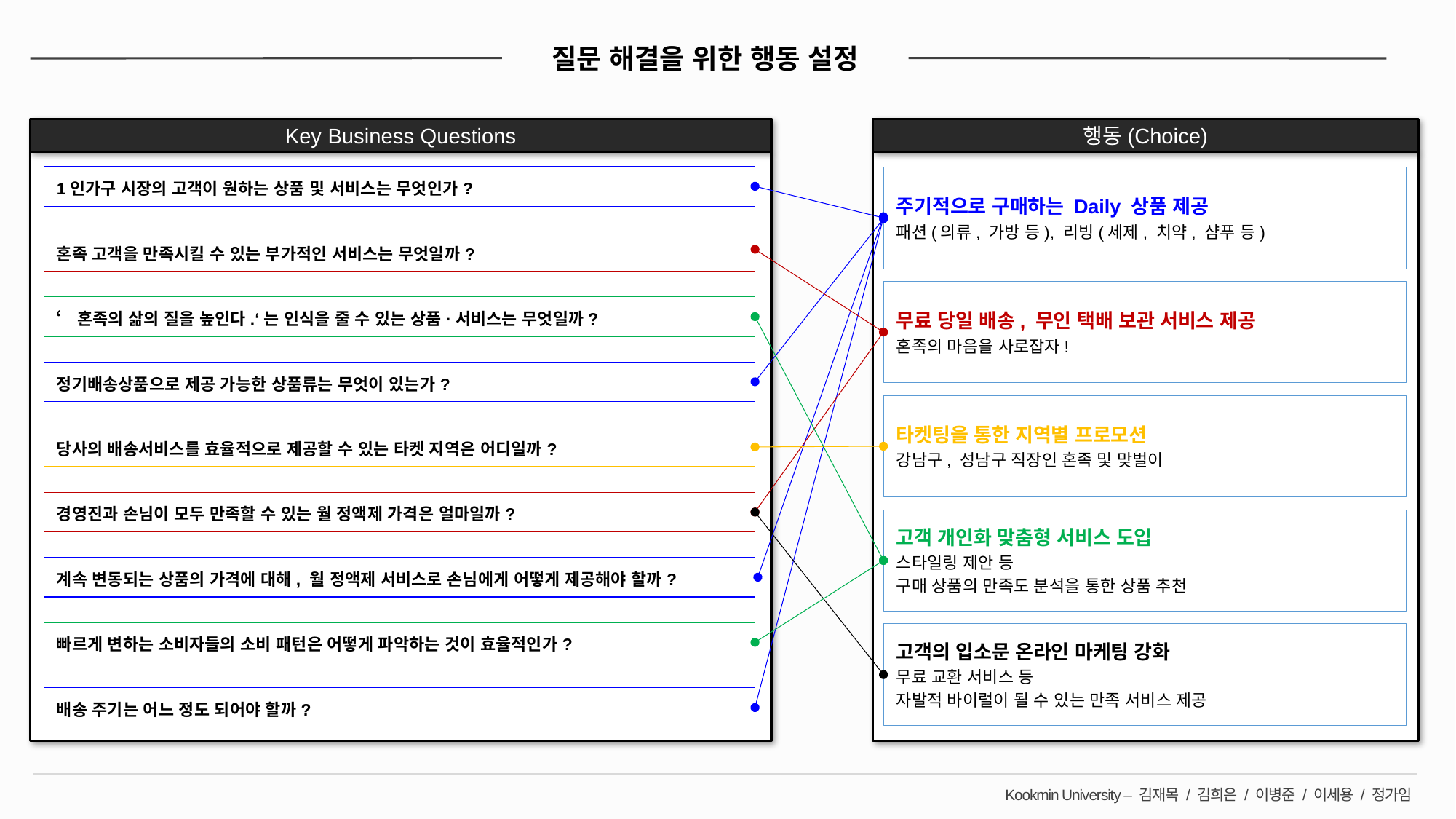

질문 해결을 위한 행동 설정
Key Business Questions
행동(Choice)

1인가구 시장의 고객이 원하는 상품 및 서비스는 무엇인가?
주기적으로 구매하는 Daily 상품 제공
패션(의류, 가방 등), 리빙(세제, 치약, 샴푸 등)
혼족 고객을 만족시킬 수 있는 부가적인 서비스는 무엇일까?
무료 당일 배송, 무인 택배 보관 서비스 제공
혼족의 마음을 사로잡자!
‘혼족의 삶의 질을 높인다.‘는 인식을 줄 수 있는 상품·서비스는 무엇일까?
정기배송상품으로 제공 가능한 상품류는 무엇이 있는가?
타켓팅을 통한 지역별 프로모션
강남구, 성남구 직장인 혼족 및 맞벌이
당사의 배송서비스를 효율적으로 제공할 수 있는 타켓 지역은 어디일까?
경영진과 손님이 모두 만족할 수 있는 월 정액제 가격은 얼마일까?
고객 개인화 맞춤형 서비스 도입
스타일링 제안 등
구매 상품의 만족도 분석을 통한 상품 추천
계속 변동되는 상품의 가격에 대해, 월 정액제 서비스로 손님에게 어떻게 제공해야 할까?
빠르게 변하는 소비자들의 소비 패턴은 어떻게 파악하는 것이 효율적인가?
고객의 입소문 온라인 마케팅 강화
무료 교환 서비스 등
자발적 바이럴이 될 수 있는 만족 서비스 제공
배송 주기는 어느 정도 되어야 할까?